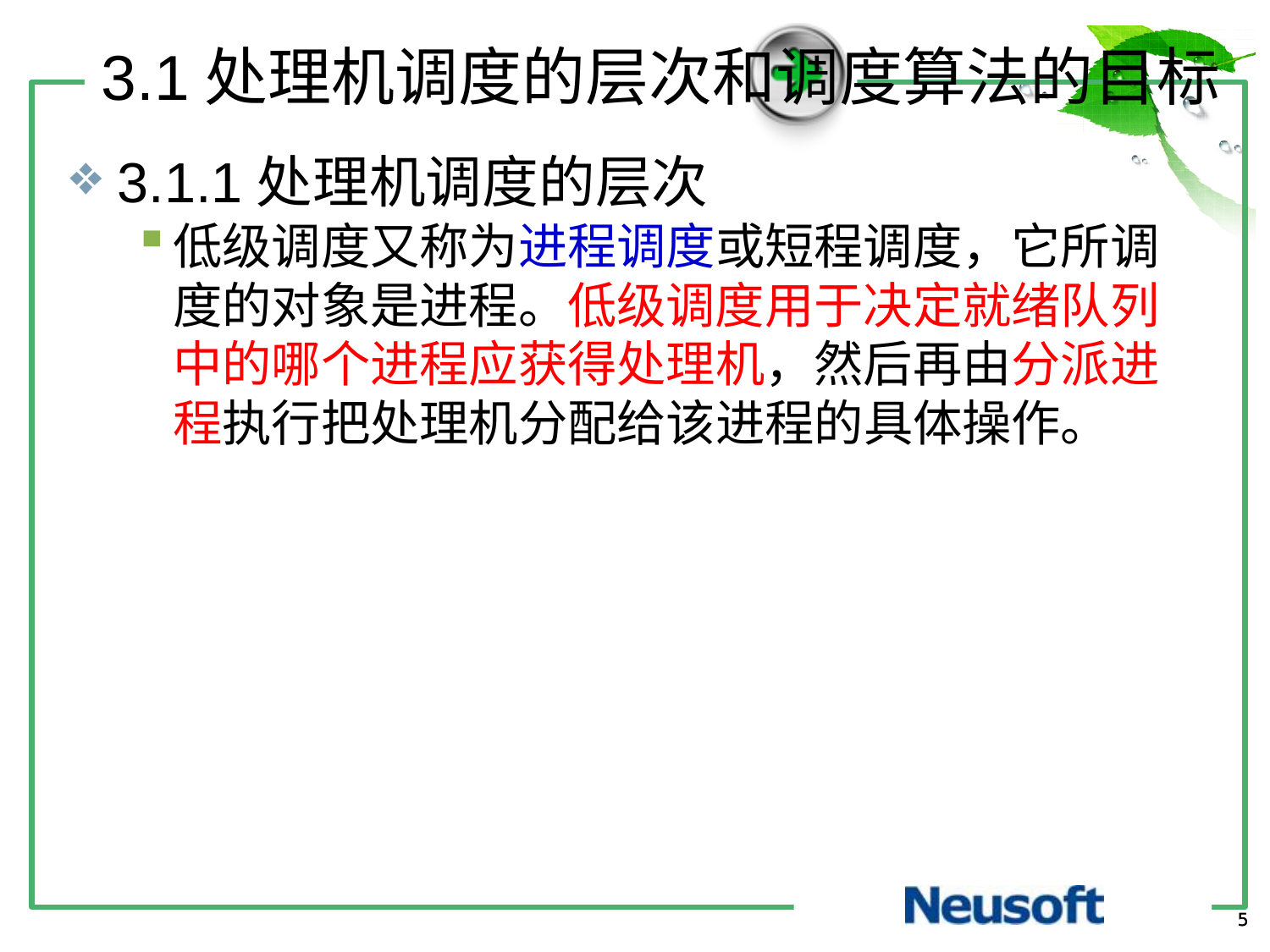

3.1处理机调度的层次和调度算法的目标
3.1.1处理机调度的层次
低级调度又称为进程调度或短程调度，它所调度的对象是进程。低级调度用于决定就绪队列中的哪个进程应获得处理机，然后再由分派进程执行把处理机分配给该进程的具体操作。
5
5